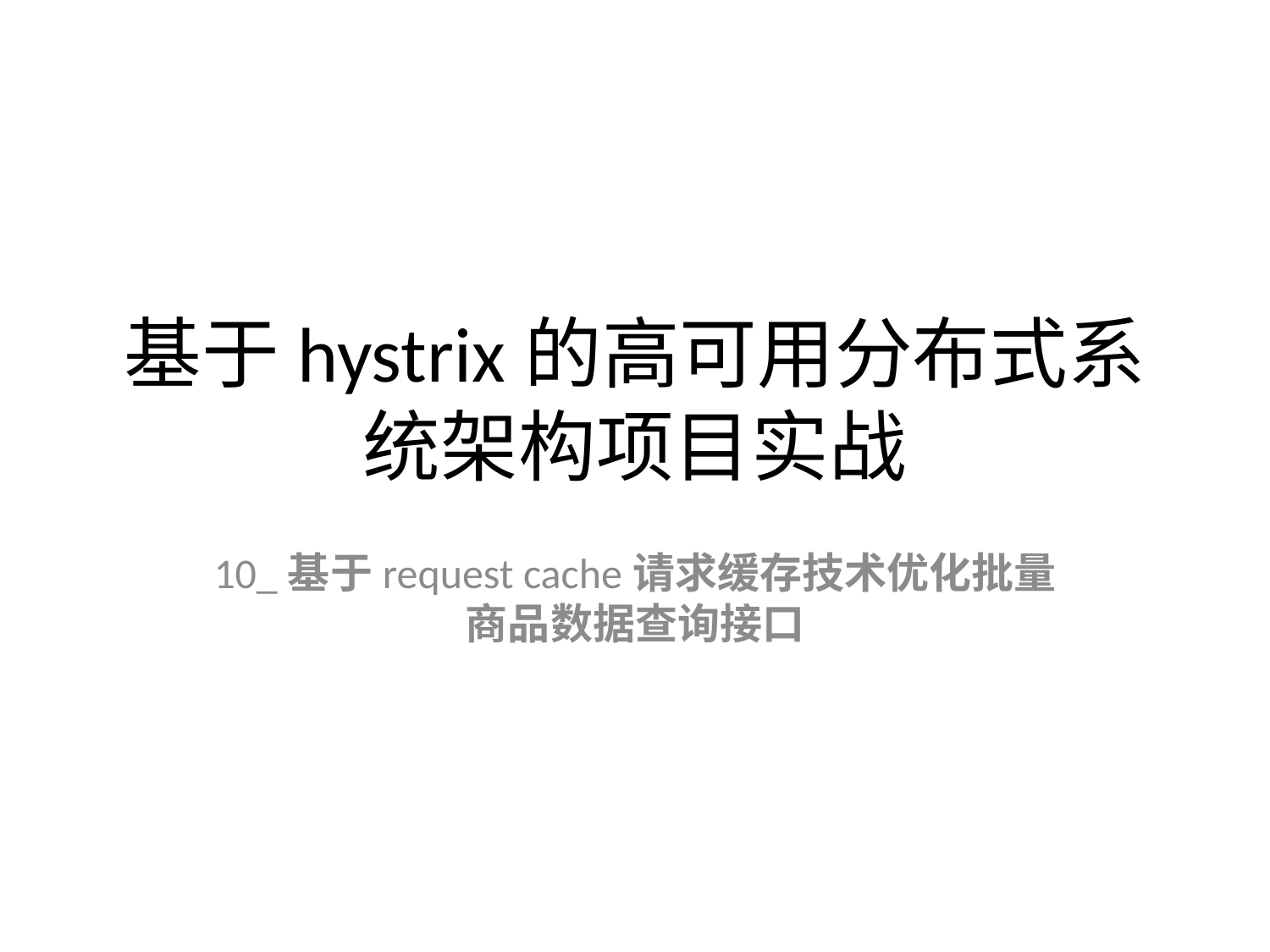

# 基于hystrix的高可用分布式系统架构项目实战
10_基于request cache请求缓存技术优化批量商品数据查询接口